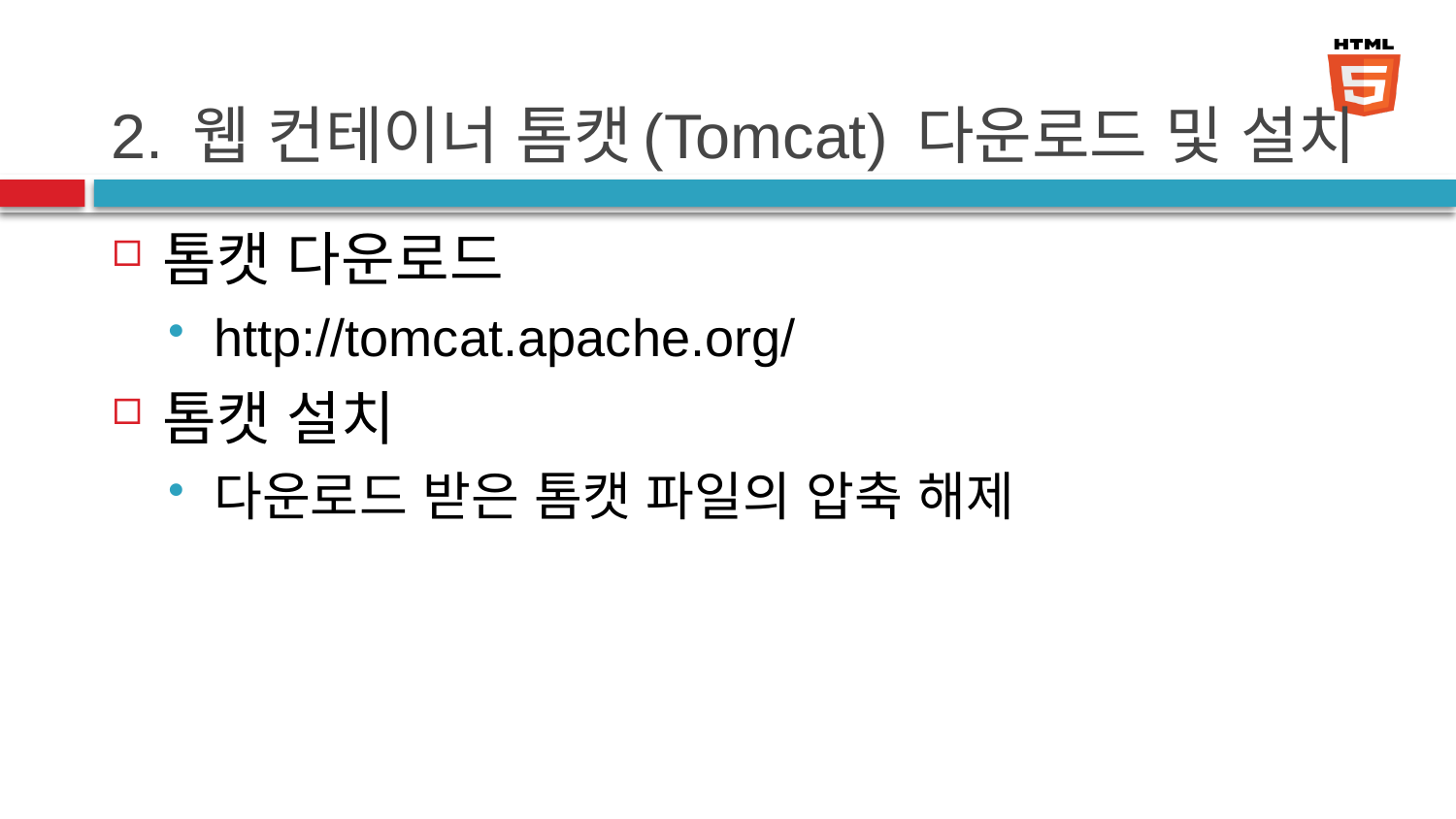

# 2. 웹 컨테이너 톰캣(Tomcat) 다운로드 및 설치
톰캣 다운로드
http://tomcat.apache.org/
톰캣 설치
다운로드 받은 톰캣 파일의 압축 해제